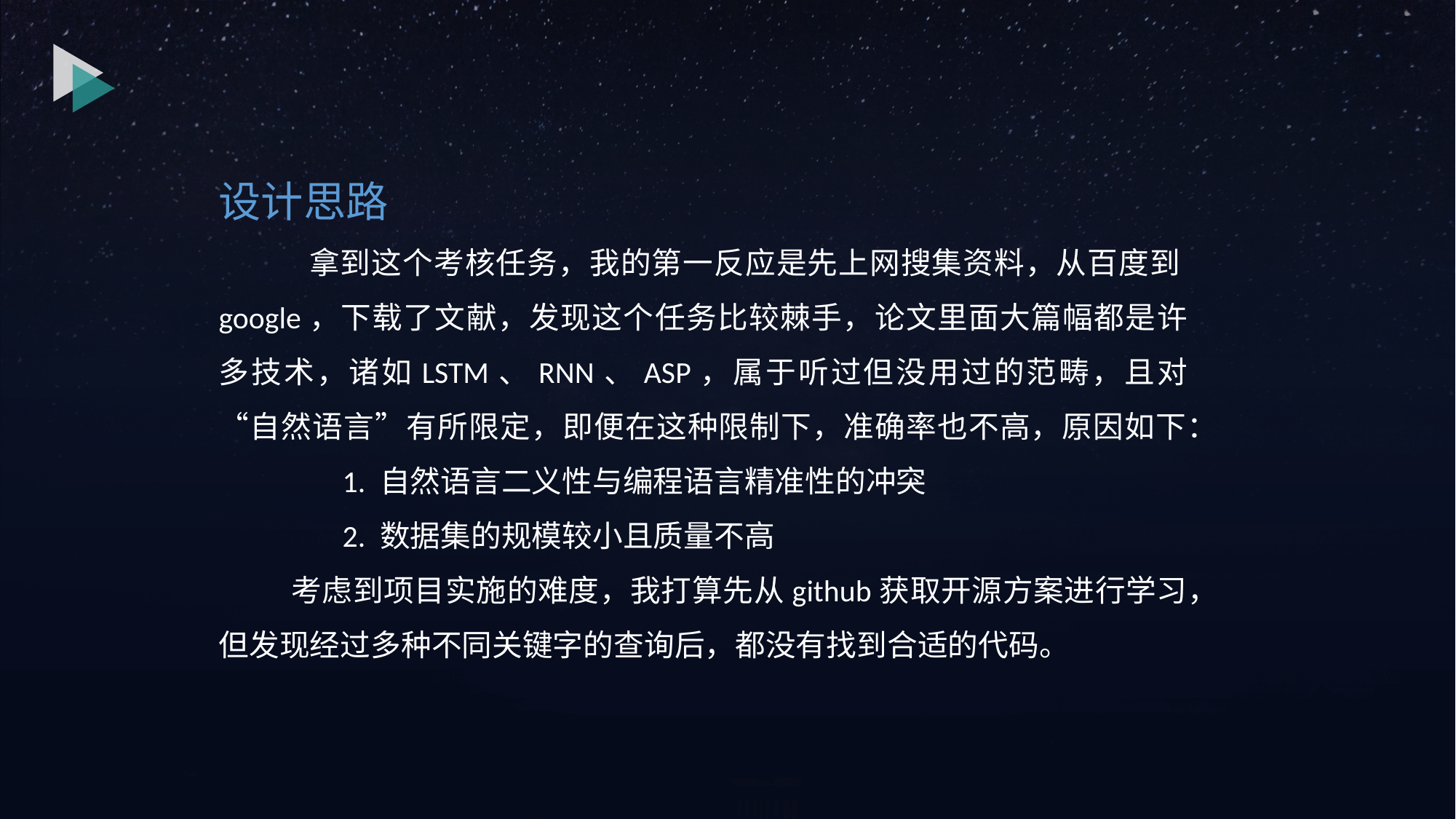

设计思路
           拿到这个考核任务，我的第一反应是先上网搜集资料，从百度到google，下载了文献，发现这个任务比较棘手，论文里面大篇幅都是许多技术，诸如LSTM、RNN、ASP，属于听过但没用过的范畴，且对“自然语言”有所限定，即便在这种限制下，准确率也不高，原因如下：
          1. 自然语言二义性与编程语言精准性的冲突
          2. 数据集的规模较小且质量不高
         考虑到项目实施的难度，我打算先从github获取开源方案进行学习，但发现经过多种不同关键字的查询后，都没有找到合适的代码。